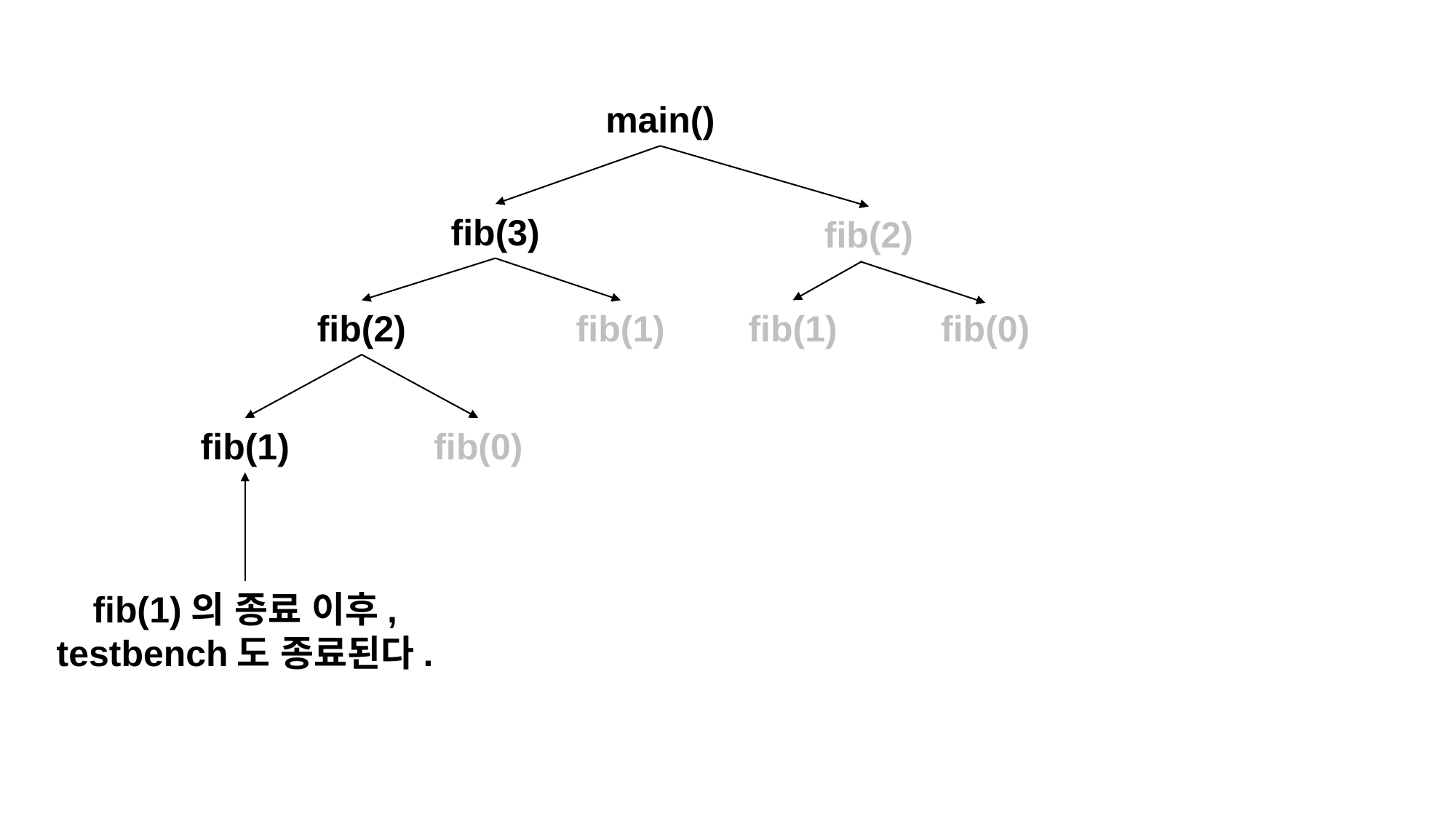

main()
fib(3)
fib(2)
fib(2)
fib(1)
fib(1)
fib(0)
fib(1)
fib(0)
fib(1)의 종료 이후, testbench도 종료된다.